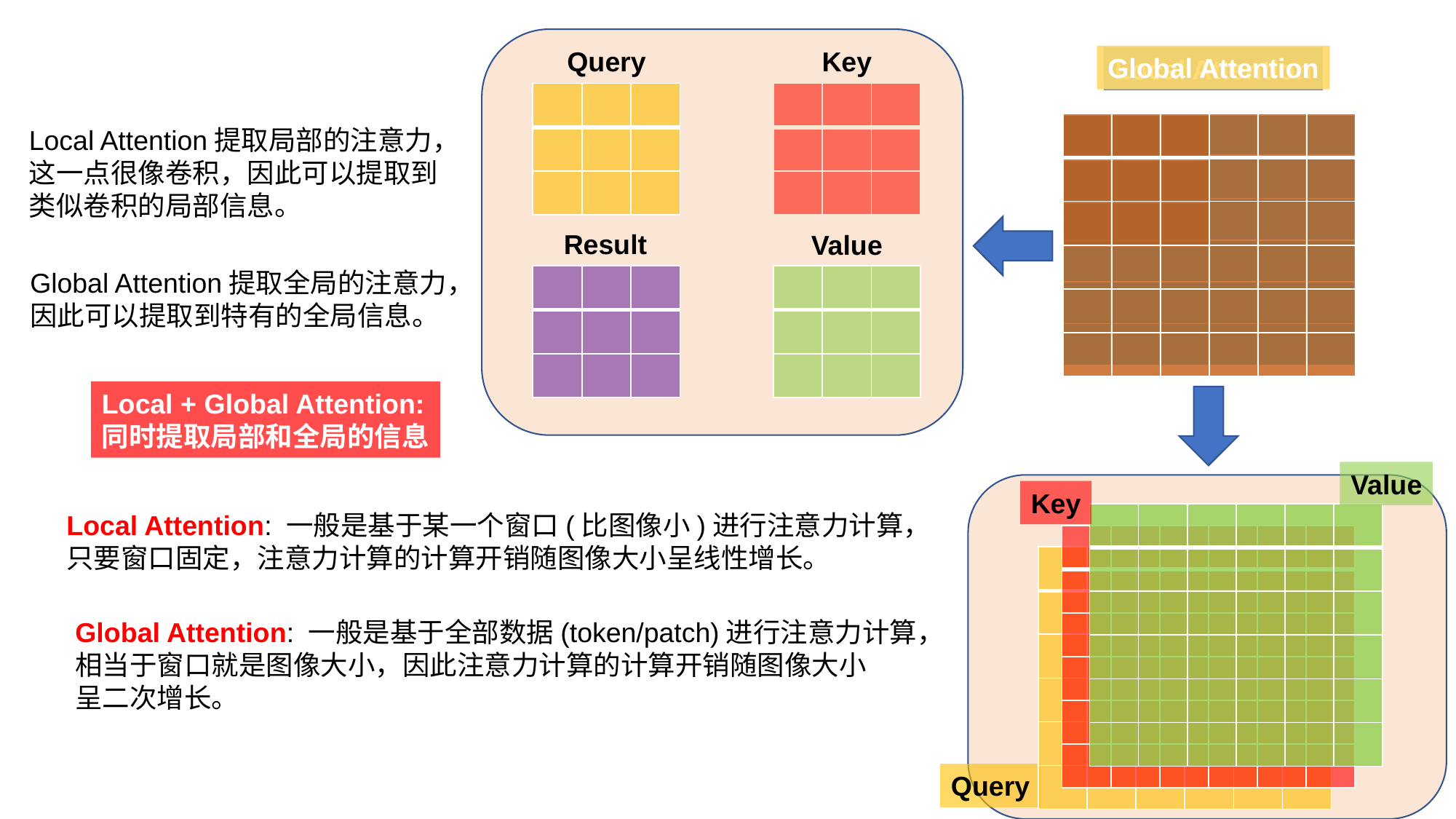

Query
Key
Global Attention
Local Attention
|  |  |  |
| --- | --- | --- |
|  |  |  |
|  |  |  |
|  |  |  |
| --- | --- | --- |
|  |  |  |
|  |  |  |
|  |  |  |  |  |  |
| --- | --- | --- | --- | --- | --- |
|  |  |  |  |  |  |
|  |  |  |  |  |  |
|  |  |  |  |  |  |
|  |  |  |  |  |  |
|  |  |  |  |  |  |
|  |  |  |  |  |  |
| --- | --- | --- | --- | --- | --- |
|  |  |  |  |  |  |
|  |  |  |  |  |  |
|  |  |  |  |  |  |
|  |  |  |  |  |  |
|  |  |  |  |  |  |
|  |  |  |
| --- | --- | --- |
|  |  |  |
|  |  |  |
Local Attention提取局部的注意力，
这一点很像卷积，因此可以提取到
类似卷积的局部信息。

Result
Value
Global Attention提取全局的注意力，
因此可以提取到特有的全局信息。
|  |  |  |
| --- | --- | --- |
|  |  |  |
|  |  |  |
|  |  |  |
| --- | --- | --- |
|  |  |  |
|  |  |  |
Local + Global Attention:
同时提取局部和全局的信息

Value

Key
Local Attention: 一般是基于某一个窗口(比图像小)进行注意力计算，
只要窗口固定，注意力计算的计算开销随图像大小呈线性增长。
|  |  |  |  |  |  |
| --- | --- | --- | --- | --- | --- |
|  |  |  |  |  |  |
|  |  |  |  |  |  |
|  |  |  |  |  |  |
|  |  |  |  |  |  |
|  |  |  |  |  |  |
|  |  |  |  |  |  |
| --- | --- | --- | --- | --- | --- |
|  |  |  |  |  |  |
|  |  |  |  |  |  |
|  |  |  |  |  |  |
|  |  |  |  |  |  |
|  |  |  |  |  |  |
|  |  |  |  |  |  |
| --- | --- | --- | --- | --- | --- |
|  |  |  |  |  |  |
|  |  |  |  |  |  |
|  |  |  |  |  |  |
|  |  |  |  |  |  |
|  |  |  |  |  |  |
Global Attention: 一般是基于全部数据(token/patch)进行注意力计算，
相当于窗口就是图像大小，因此注意力计算的计算开销随图像大小
呈二次增长。
Query